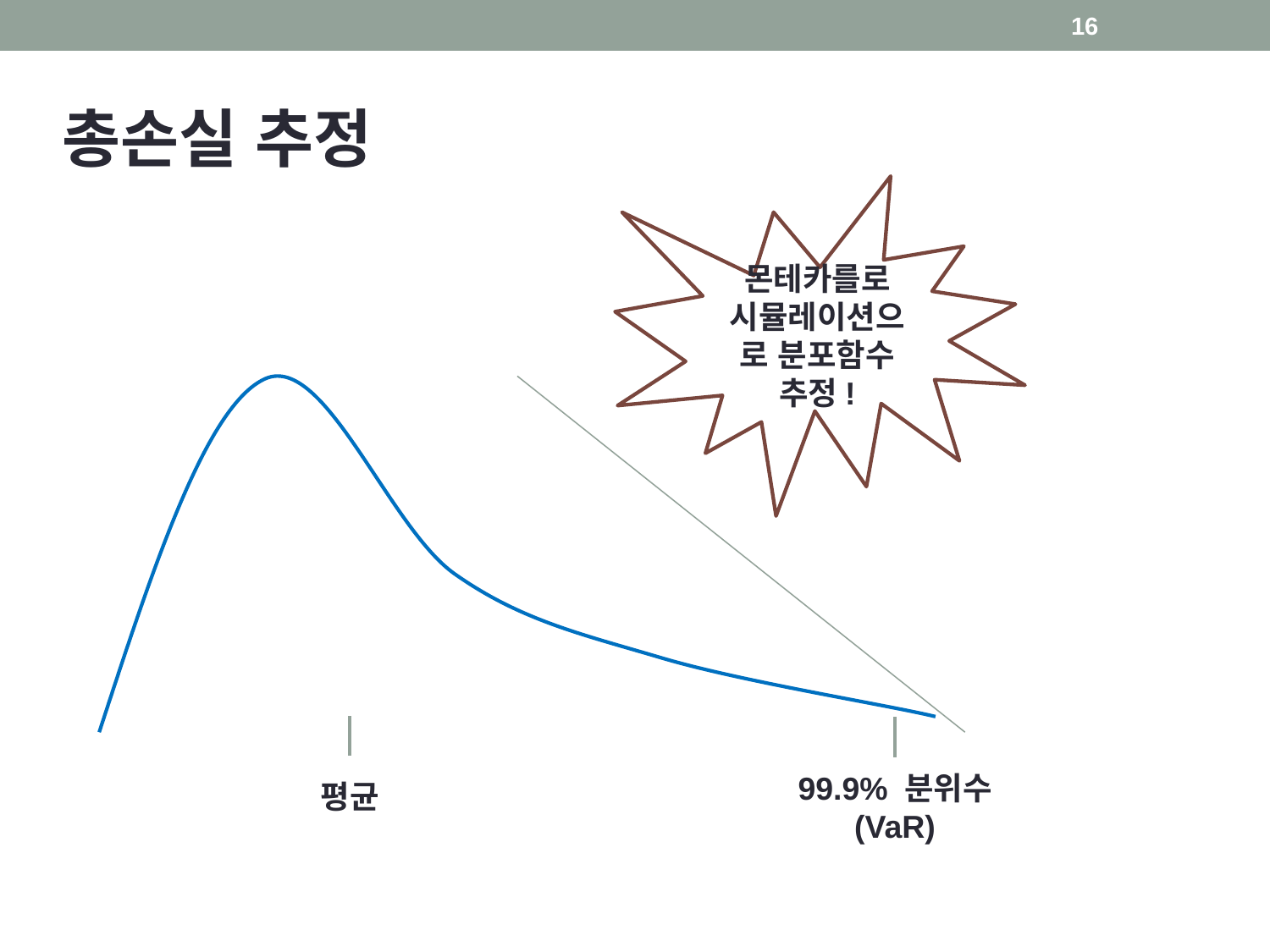

16
총손실 추정
몬테카를로 시뮬레이션으로 분포함수 추정!

평균
99.9% 분위수
(VaR)